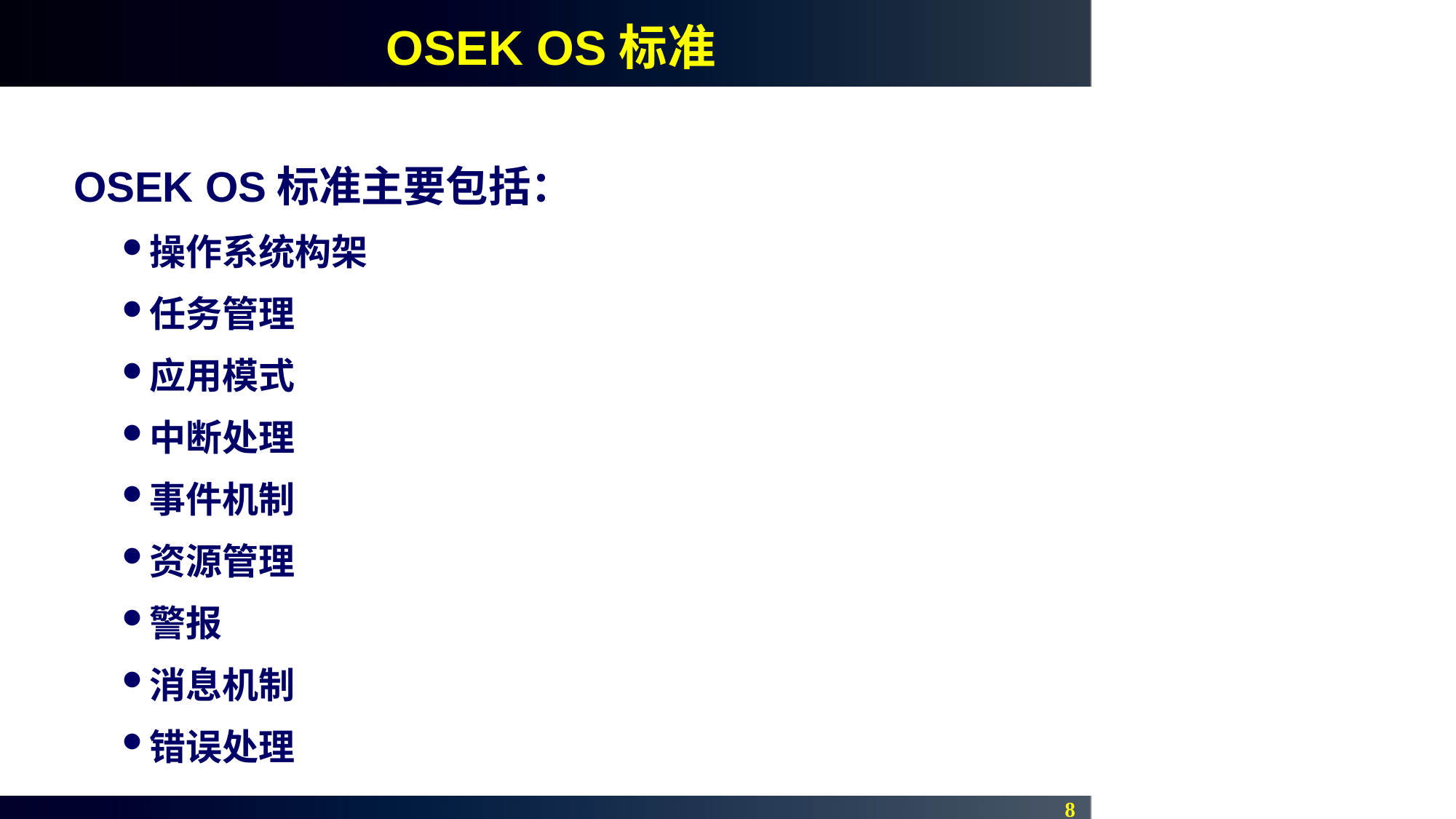

OSEK OS标准
OSEK OS标准主要包括：
操作系统构架
任务管理
应用模式
中断处理
事件机制
资源管理
警报
消息机制
错误处理